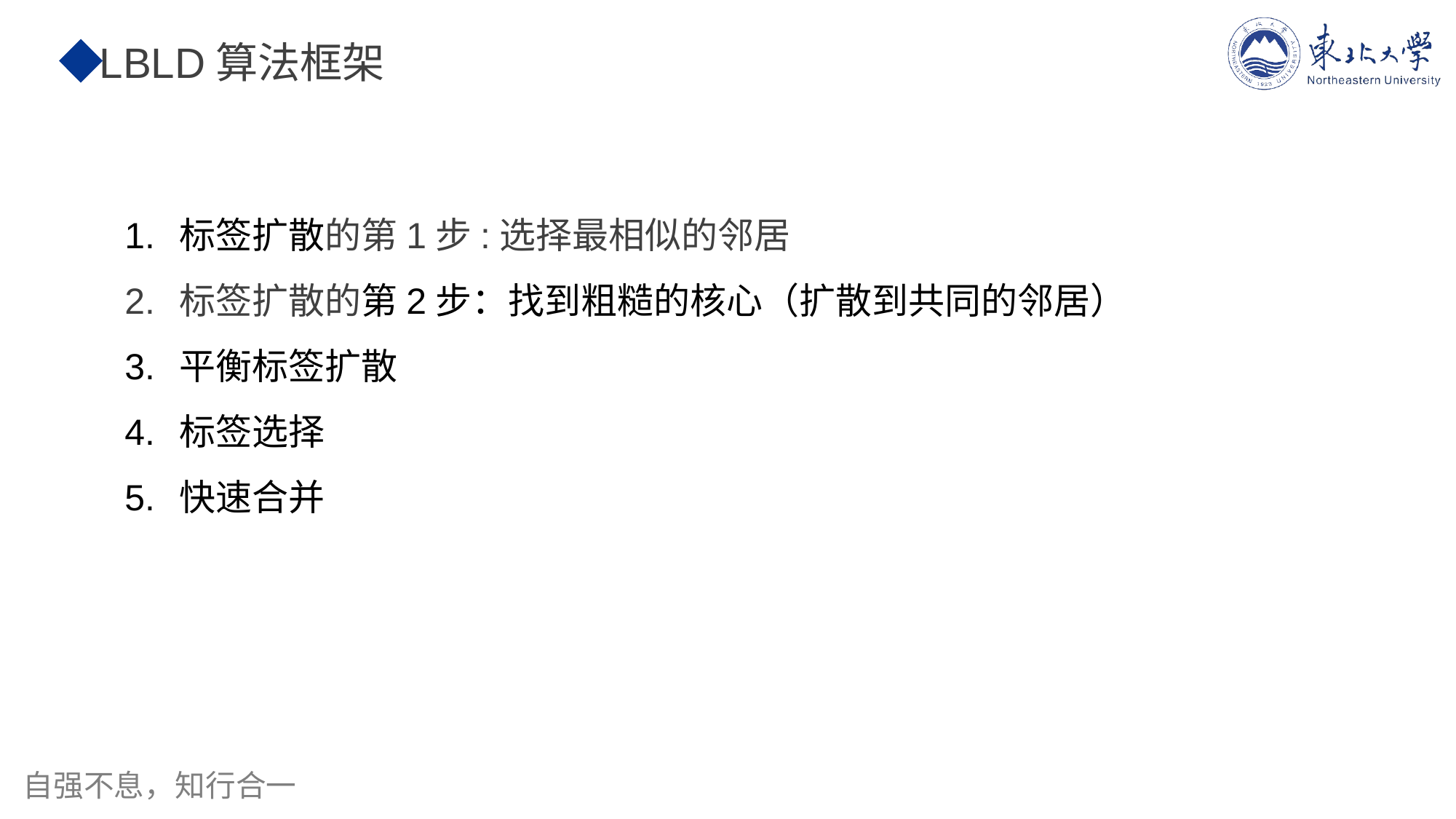

LBLD算法框架

标签扩散的第1步:选择最相似的邻居
标签扩散的第2步：找到粗糙的核心（扩散到共同的邻居）
平衡标签扩散
标签选择
快速合并

输入标题内容
输入标题内容
输入标题内容输入标题内容输入标题内容输入标题内容
输入标题内容输入标题内容输入标题内容输入标题内容